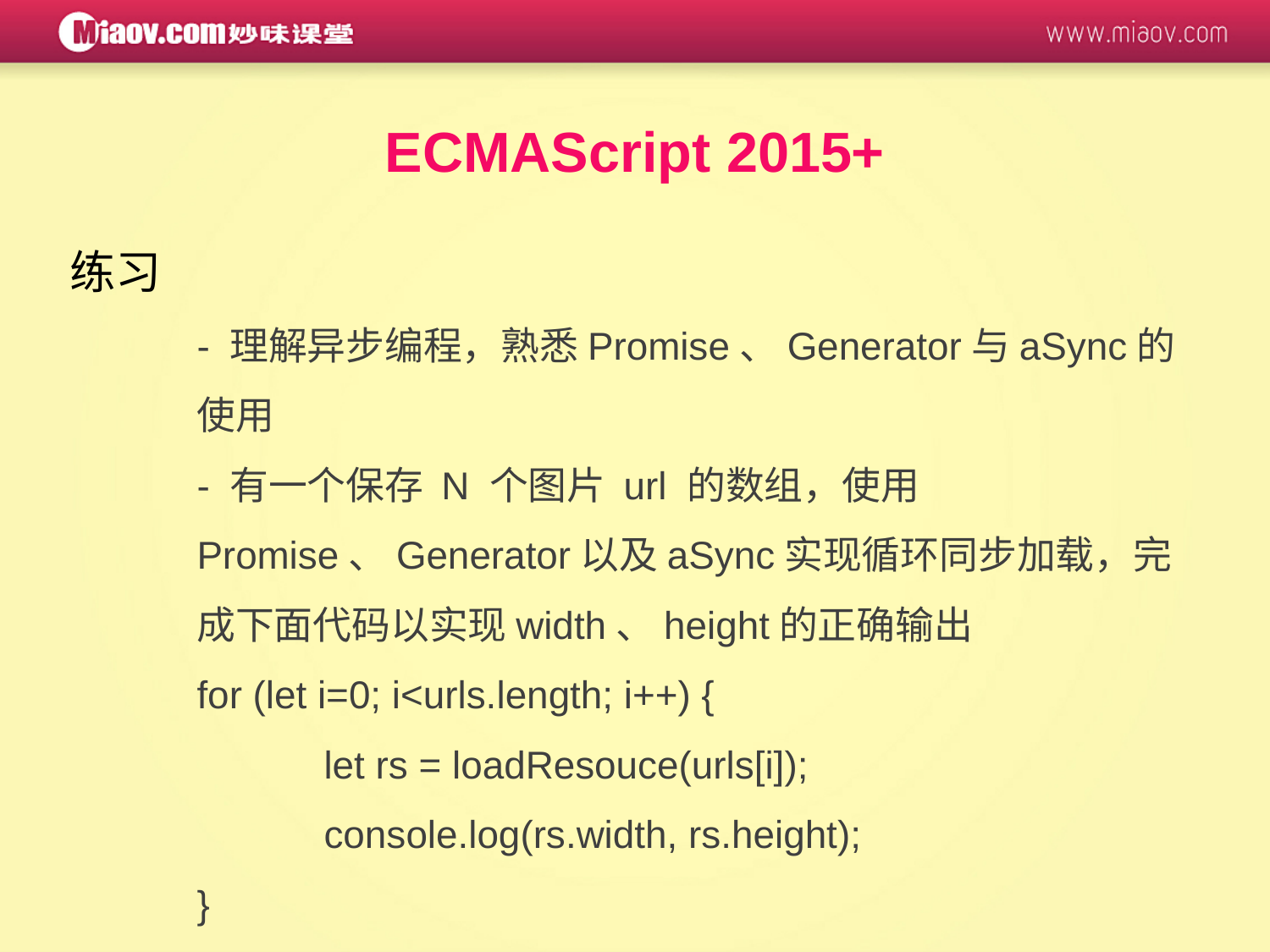

ECMAScript 2015+
练习
- 理解异步编程，熟悉Promise、Generator与aSync的使用
- 有一个保存 N 个图片 url 的数组，使用 Promise、Generator以及aSync实现循环同步加载，完成下面代码以实现width、height的正确输出
for (let i=0; i<urls.length; i++) {
	let rs = loadResouce(urls[i]);
	console.log(rs.width, rs.height);
}